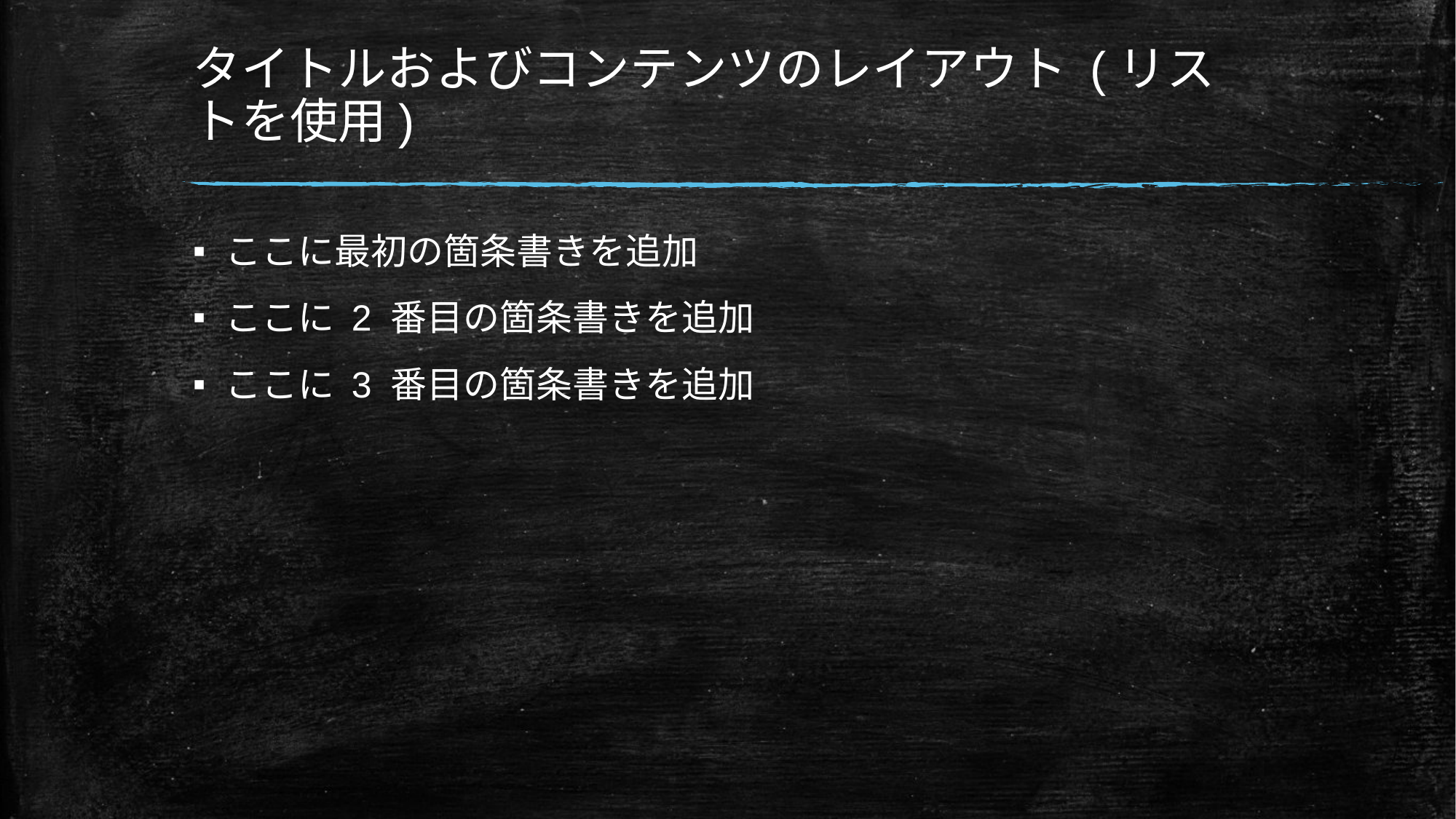

# タイトルおよびコンテンツのレイアウト (リストを使用)
ここに最初の箇条書きを追加
ここに 2 番目の箇条書きを追加
ここに 3 番目の箇条書きを追加